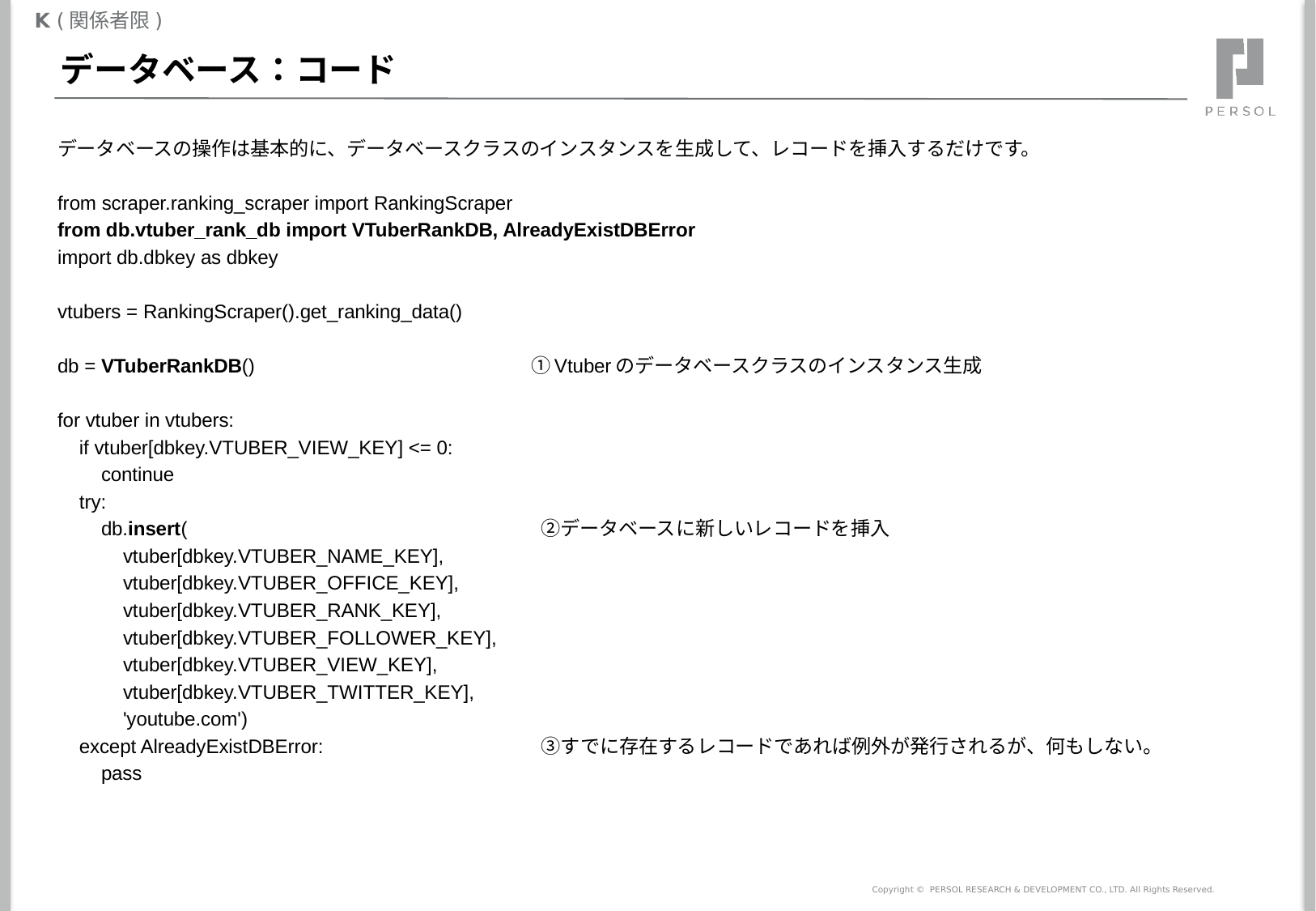

# データベース：コード
データベースの操作は基本的に、データベースクラスのインスタンスを生成して、レコードを挿入するだけです。

from scraper.ranking_scraper import RankingScraper
from db.vtuber_rank_db import VTuberRankDB, AlreadyExistDBError
import db.dbkey as dbkey

vtubers = RankingScraper().get_ranking_data()

db = VTuberRankDB()　　　　　　　　　　　　　　①Vtuberのデータベースクラスのインスタンス生成

for vtuber in vtubers:
    if vtuber[dbkey.VTUBER_VIEW_KEY] <= 0:
        continue
    try:
        db.insert(　　　　　　　　　　　　　　　　　　②データベースに新しいレコードを挿入
            vtuber[dbkey.VTUBER_NAME_KEY],
            vtuber[dbkey.VTUBER_OFFICE_KEY],
            vtuber[dbkey.VTUBER_RANK_KEY],
            vtuber[dbkey.VTUBER_FOLLOWER_KEY],
            vtuber[dbkey.VTUBER_VIEW_KEY],
            vtuber[dbkey.VTUBER_TWITTER_KEY],
            'youtube.com')
    except AlreadyExistDBError:　　　　　　　　　　　③すでに存在するレコードであれば例外が発行されるが、何もしない。
        pass